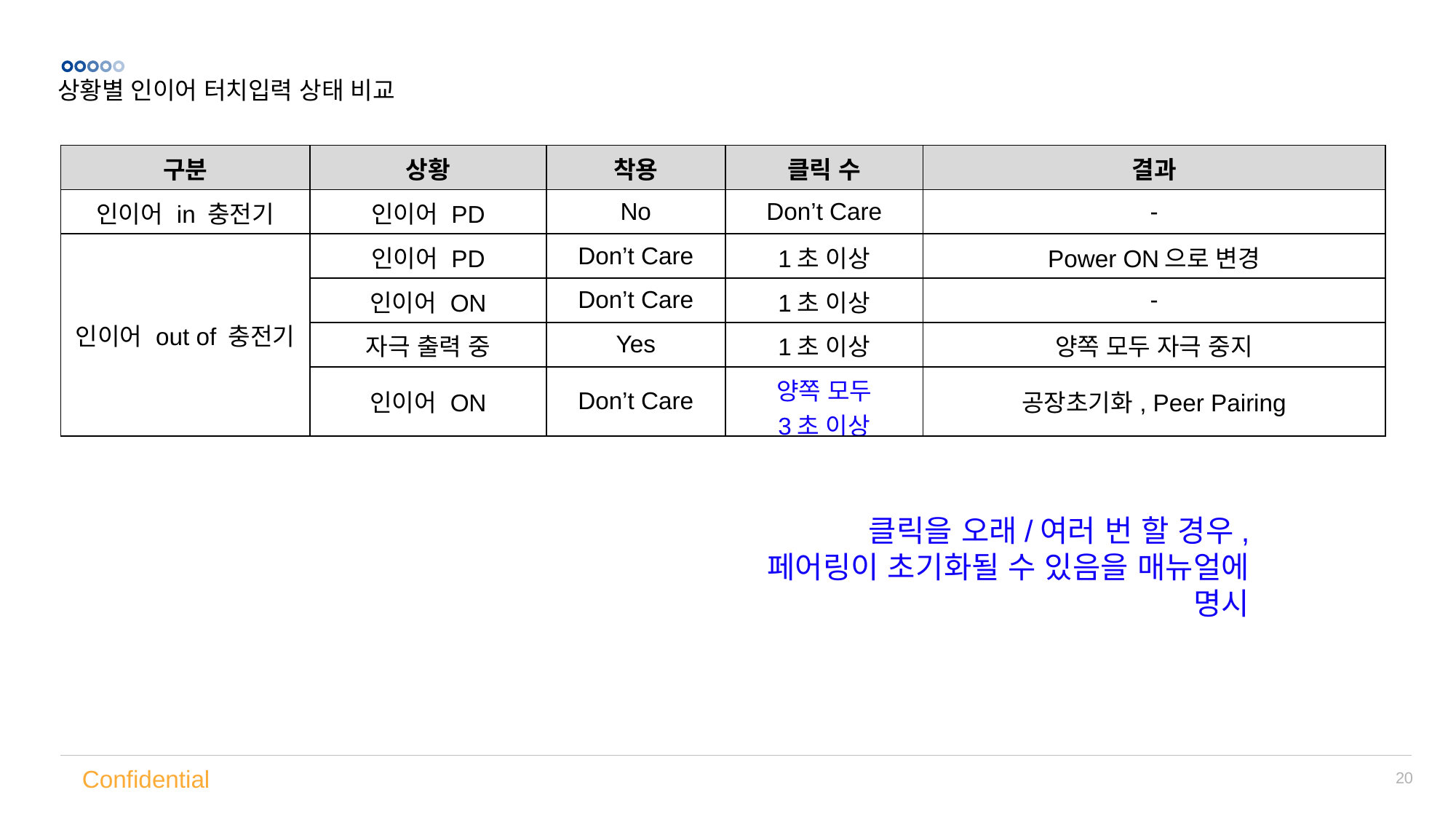

상황별 인이어 터치입력 상태 비교
| 구분 | 상황 | 착용 | 클릭 수 | 결과 |
| --- | --- | --- | --- | --- |
| 인이어 in 충전기 | 인이어 PD | No | Don’t Care | - |
| 인이어 out of 충전기 | 인이어 PD | Don’t Care | 1초 이상 | Power ON으로 변경 |
|  | 인이어 ON | Don’t Care | 1초 이상 | - |
|  | 자극 출력 중 | Yes | 1초 이상 | 양쪽 모두 자극 중지 |
|  | 인이어 ON | Don’t Care | 양쪽 모두 3초 이상 | 공장초기화, Peer Pairing |
클릭을 오래/여러 번 할 경우, 페어링이 초기화될 수 있음을 매뉴얼에 명시
20